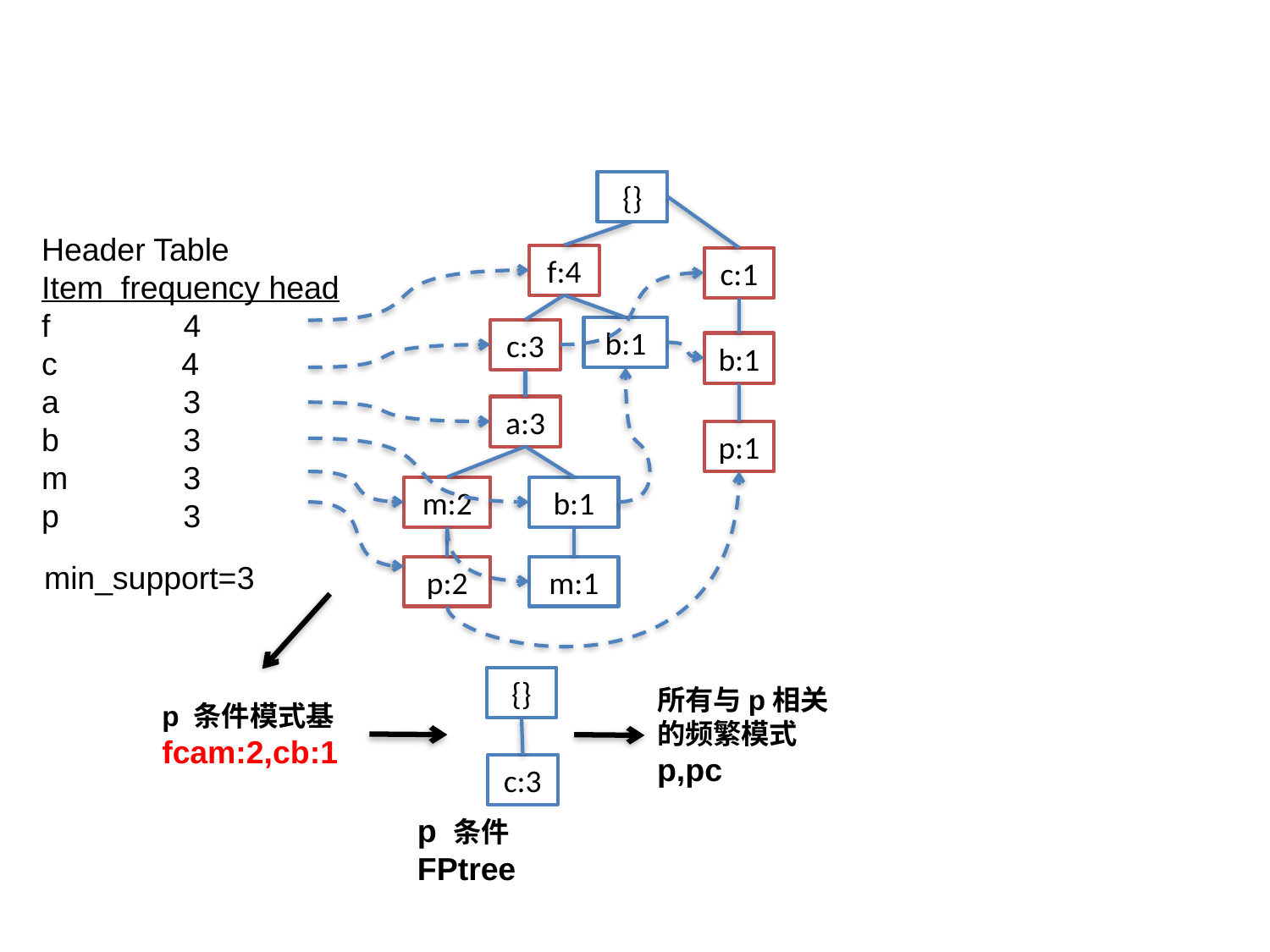

{}
Header Table
Item  frequency head
f               4
c              4
a              3
b              3
m             3
p              3
f:4
c:1
b:1
c:3
b:1
a:3
p:1
m:2
b:1
min_support=3
p:2
m:1
{}
所有与p相关的频繁模式
p,pc
p 条件模式基
fcam:2,cb:1
c:3
p 条件FPtree